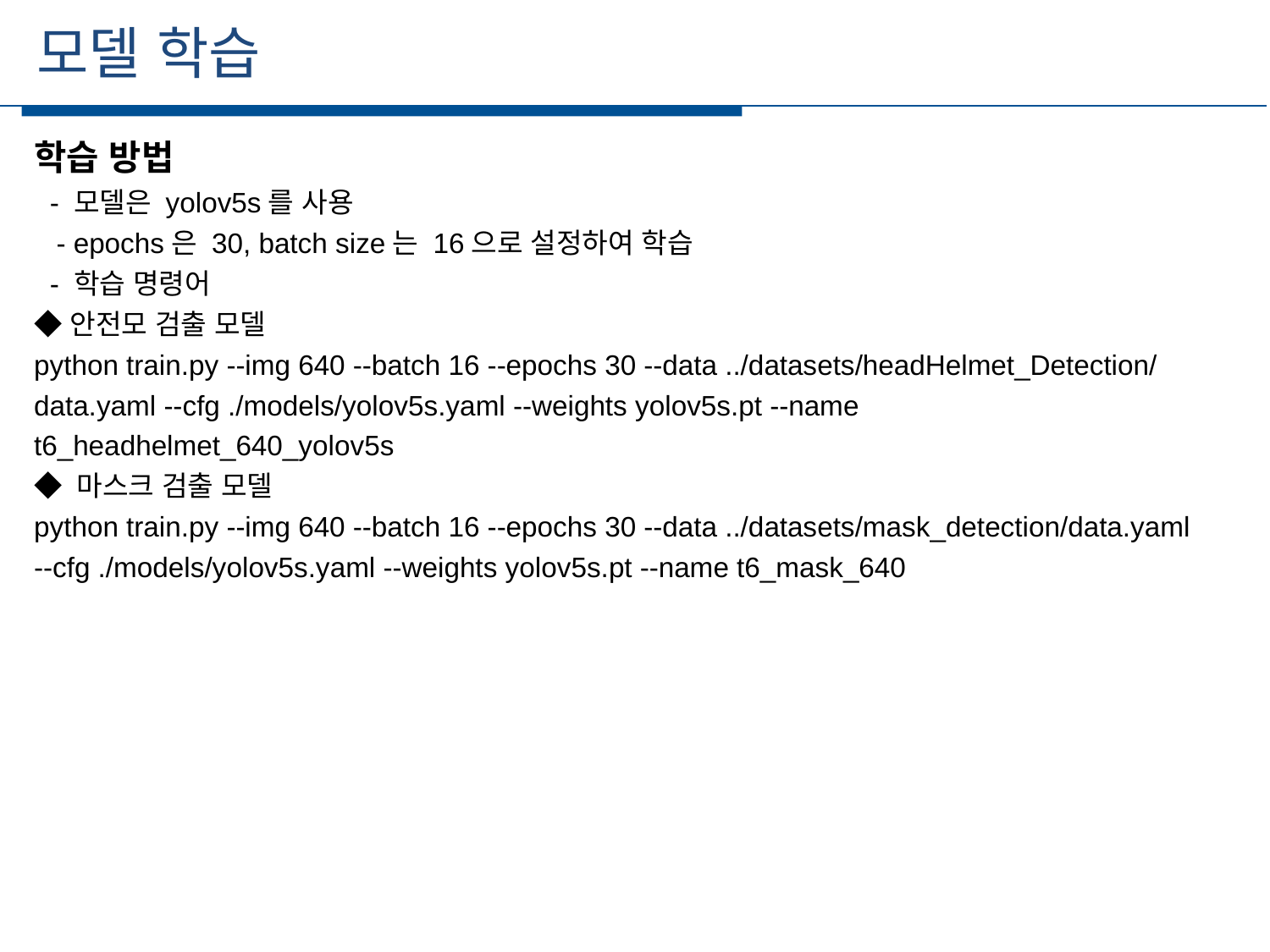

모델 학습
세부일정

학습 방법
  - 모델은 yolov5s를 사용
  - epochs은 30, batch size는 16으로 설정하여 학습
  - 학습 명령어
◆ 안전모 검출 모델
python train.py --img 640 --batch 16 --epochs 30 --data ../datasets/headHelmet_Detection/data.yaml --cfg ./models/yolov5s.yaml --weights yolov5s.pt --name t6_headhelmet_640_yolov5s
◆ 마스크 검출 모델
python train.py --img 640 --batch 16 --epochs 30 --data ../datasets/mask_detection/data.yaml --cfg ./models/yolov5s.yaml --weights yolov5s.pt --name t6_mask_640